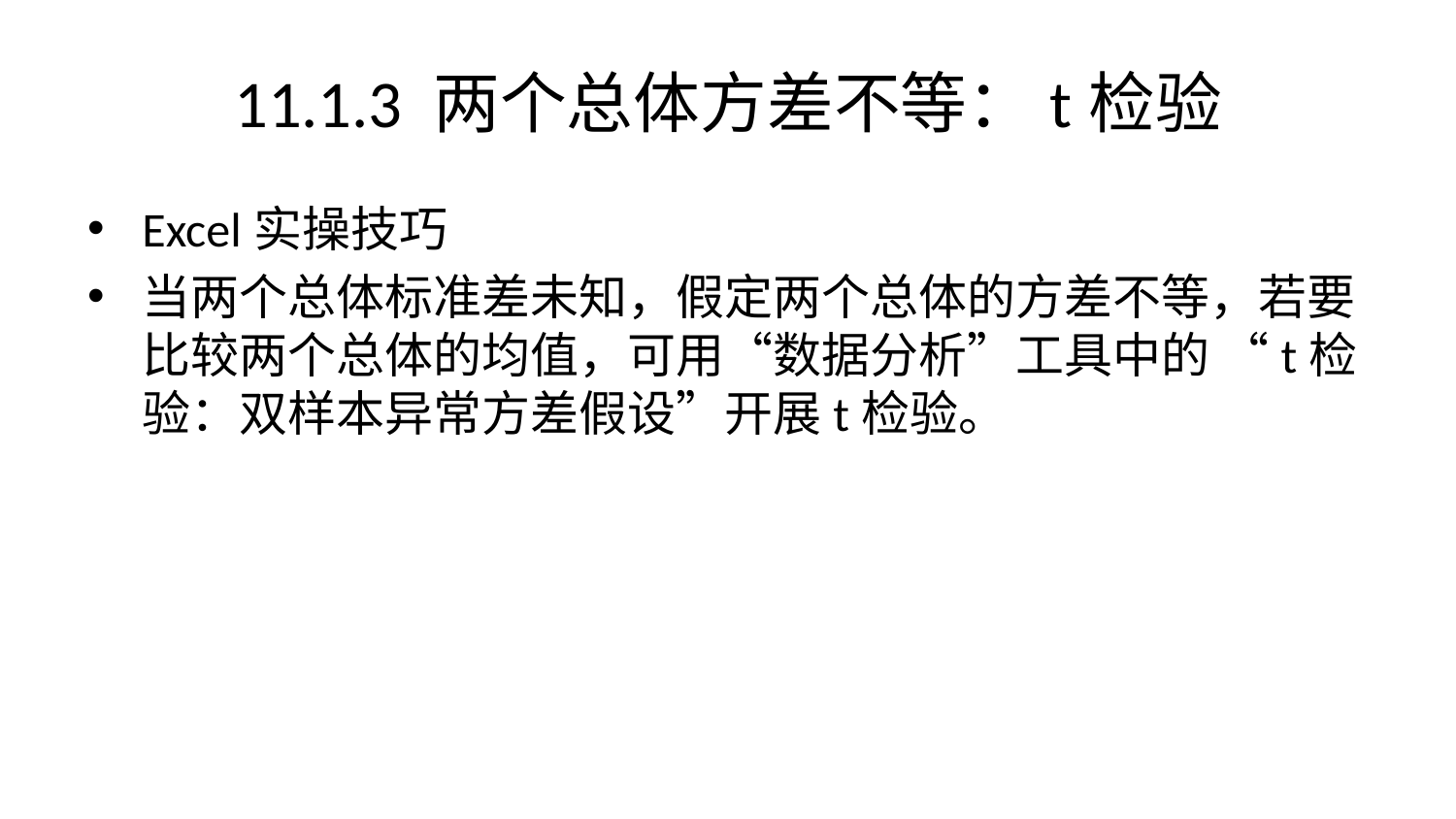

# 11.1.3 两个总体方差不等：t检验
Excel实操技巧
当两个总体标准差未知，假定两个总体的方差不等，若要比较两个总体的均值，可用“数据分析”工具中的 “t检验：双样本异常方差假设”开展t检验。